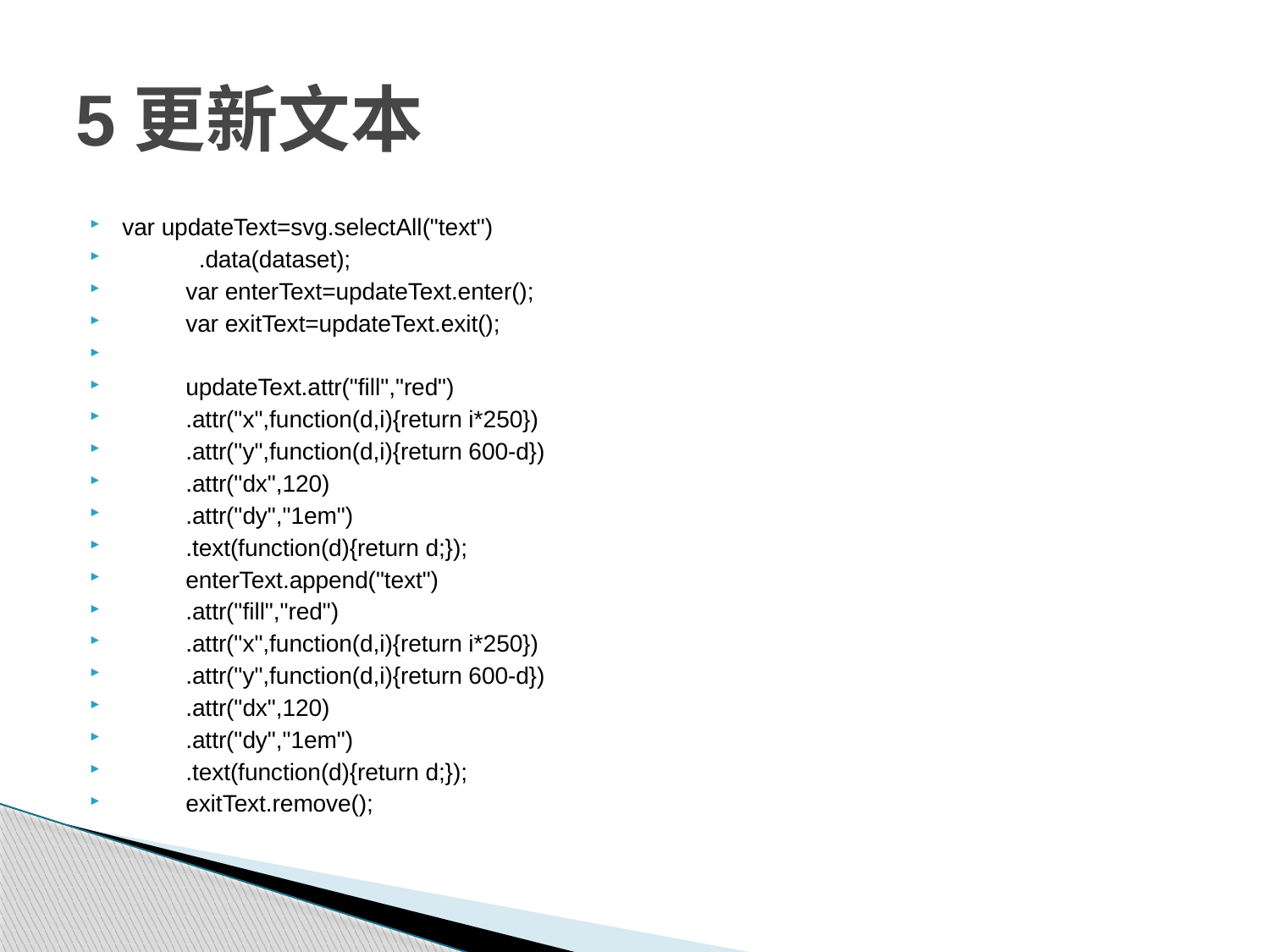

# 5更新文本
var updateText=svg.selectAll("text")
							  .data(dataset);
			var enterText=updateText.enter();
			var exitText=updateText.exit();

			updateText.attr("fill","red")
					.attr("x",function(d,i){return i*250})
					.attr("y",function(d,i){return 600-d})
					.attr("dx",120)
					.attr("dy","1em")
					.text(function(d){return d;});
			enterText.append("text")
					.attr("fill","red")
					.attr("x",function(d,i){return i*250})
					.attr("y",function(d,i){return 600-d})
					.attr("dx",120)
					.attr("dy","1em")
					.text(function(d){return d;});
			exitText.remove();